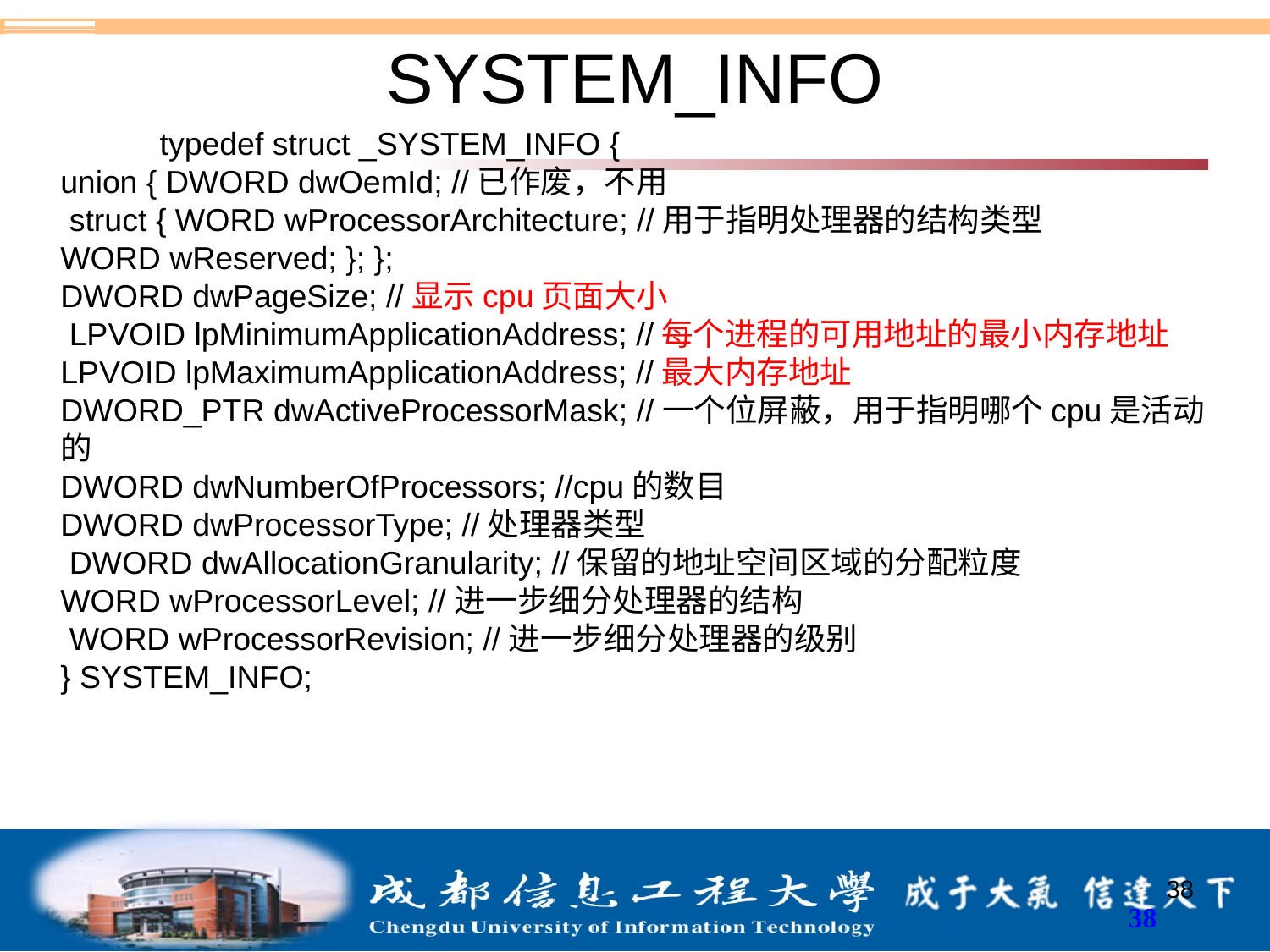

# SYSTEM_INFO
typedef struct _SYSTEM_INFO {
union { DWORD dwOemId; //已作废，不用
 struct { WORD wProcessorArchitecture; //用于指明处理器的结构类型
WORD wReserved; }; };
DWORD dwPageSize; //显示cpu页面大小
 LPVOID lpMinimumApplicationAddress; //每个进程的可用地址的最小内存地址  LPVOID lpMaximumApplicationAddress; //最大内存地址
DWORD_PTR dwActiveProcessorMask; //一个位屏蔽，用于指明哪个cpu是活动的
DWORD dwNumberOfProcessors; //cpu的数目
DWORD dwProcessorType; //处理器类型
 DWORD dwAllocationGranularity; //保留的地址空间区域的分配粒度
WORD wProcessorLevel; //进一步细分处理器的结构
 WORD wProcessorRevision; //进一步细分处理器的级别
} SYSTEM_INFO;